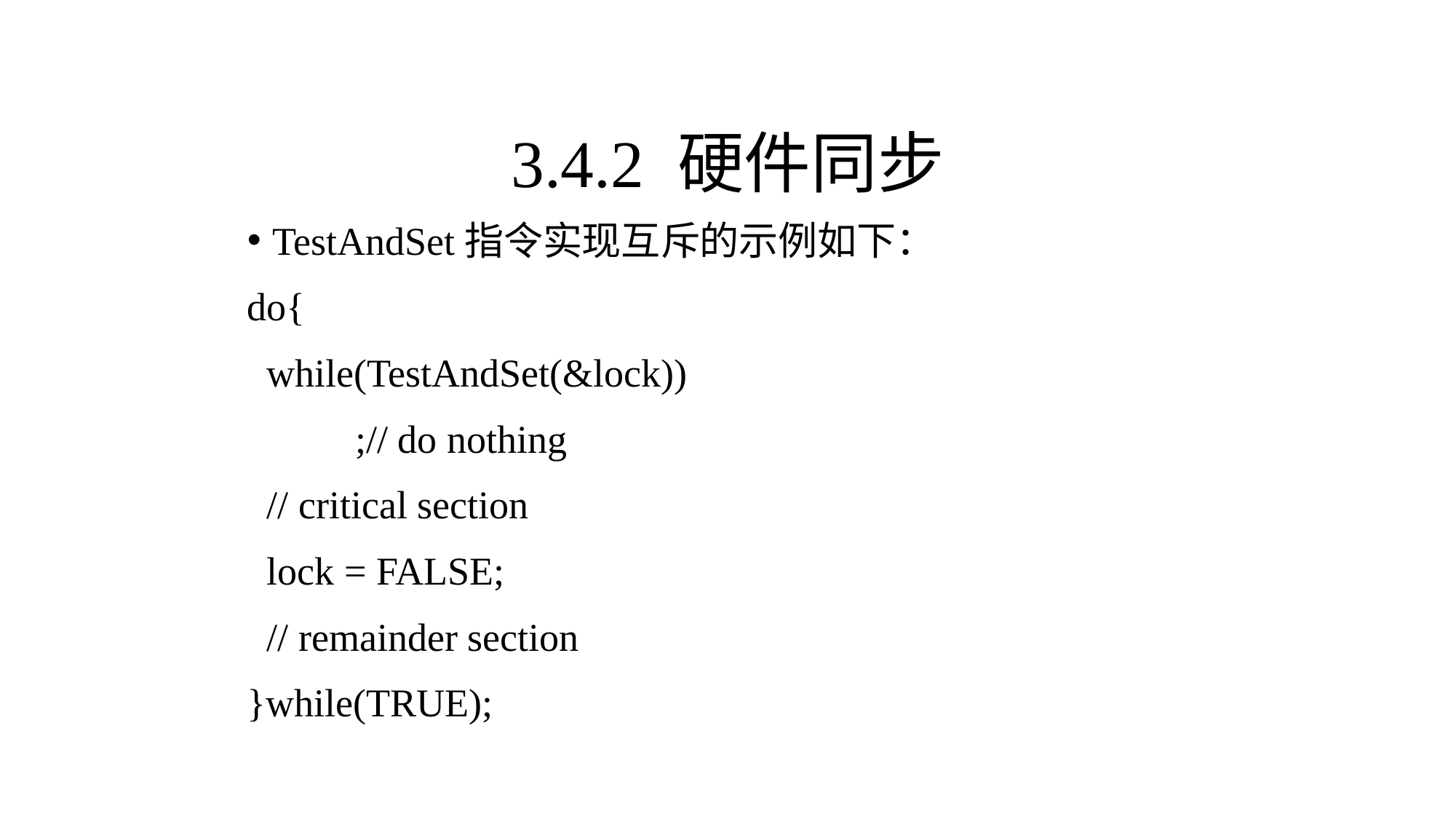

3.4.2 硬件同步
TestAndSet指令实现互斥的示例如下：
do{
  while(TestAndSet(&lock))
           ;// do nothing
  // critical section
  lock = FALSE;
  // remainder section
}while(TRUE);

7